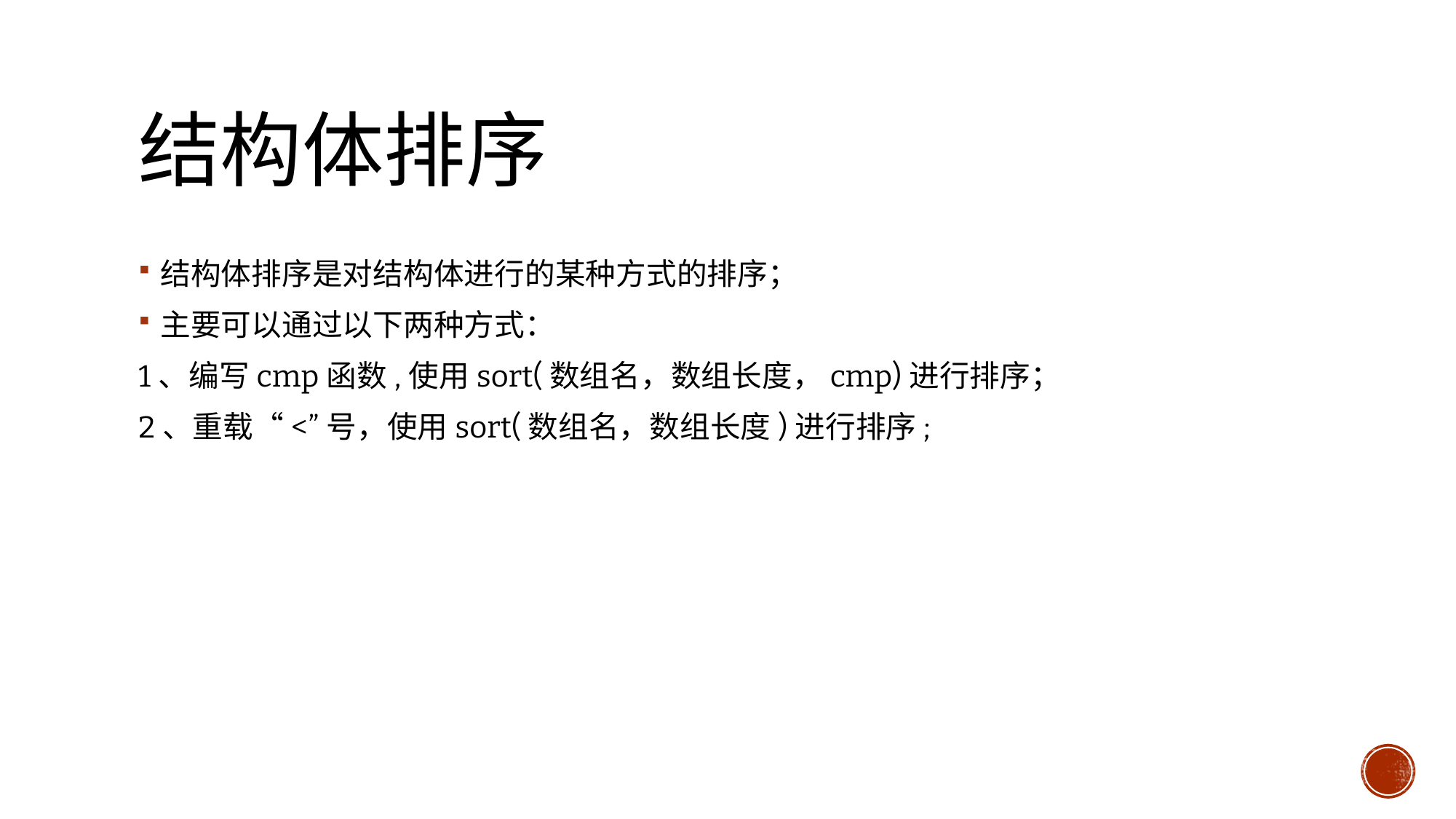

# 结构体排序
结构体排序是对结构体进行的某种方式的排序；
主要可以通过以下两种方式：
1、编写cmp函数,使用sort(数组名，数组长度，cmp)进行排序；
2、重载“<”号，使用sort(数组名，数组长度)进行排序;